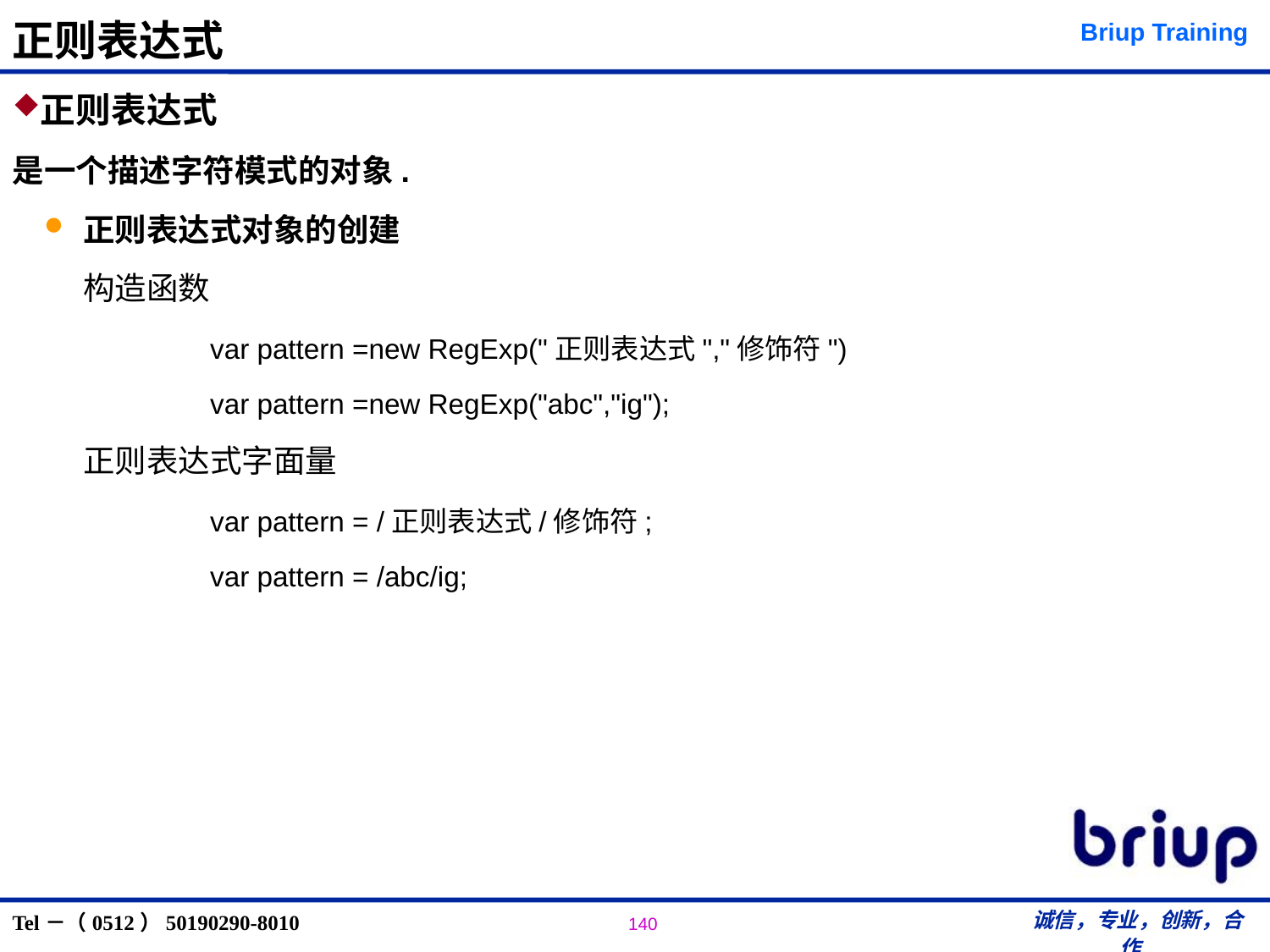

# 正则表达式
正则表达式
是一个描述字符模式的对象.
正则表达式对象的创建
	构造函数
		var pattern =new RegExp("正则表达式","修饰符")
		var pattern =new RegExp("abc","ig");
	正则表达式字面量
		var pattern = /正则表达式/修饰符;
		var pattern = /abc/ig;